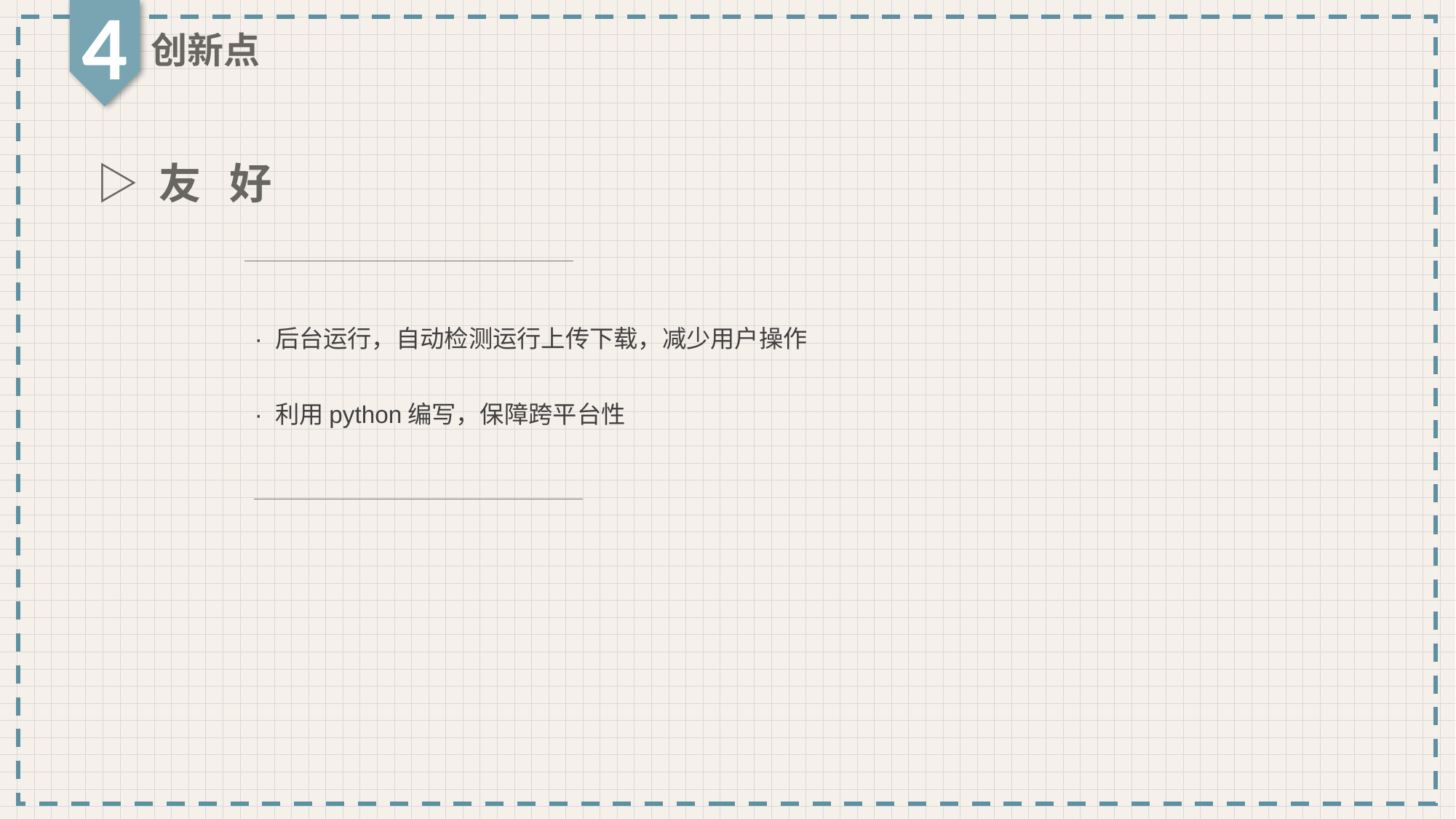

4

创新点
▷ 友   好
· 后台运行，自动检测运行上传下载，减少用户操作

· 利用python编写，保障跨平台性